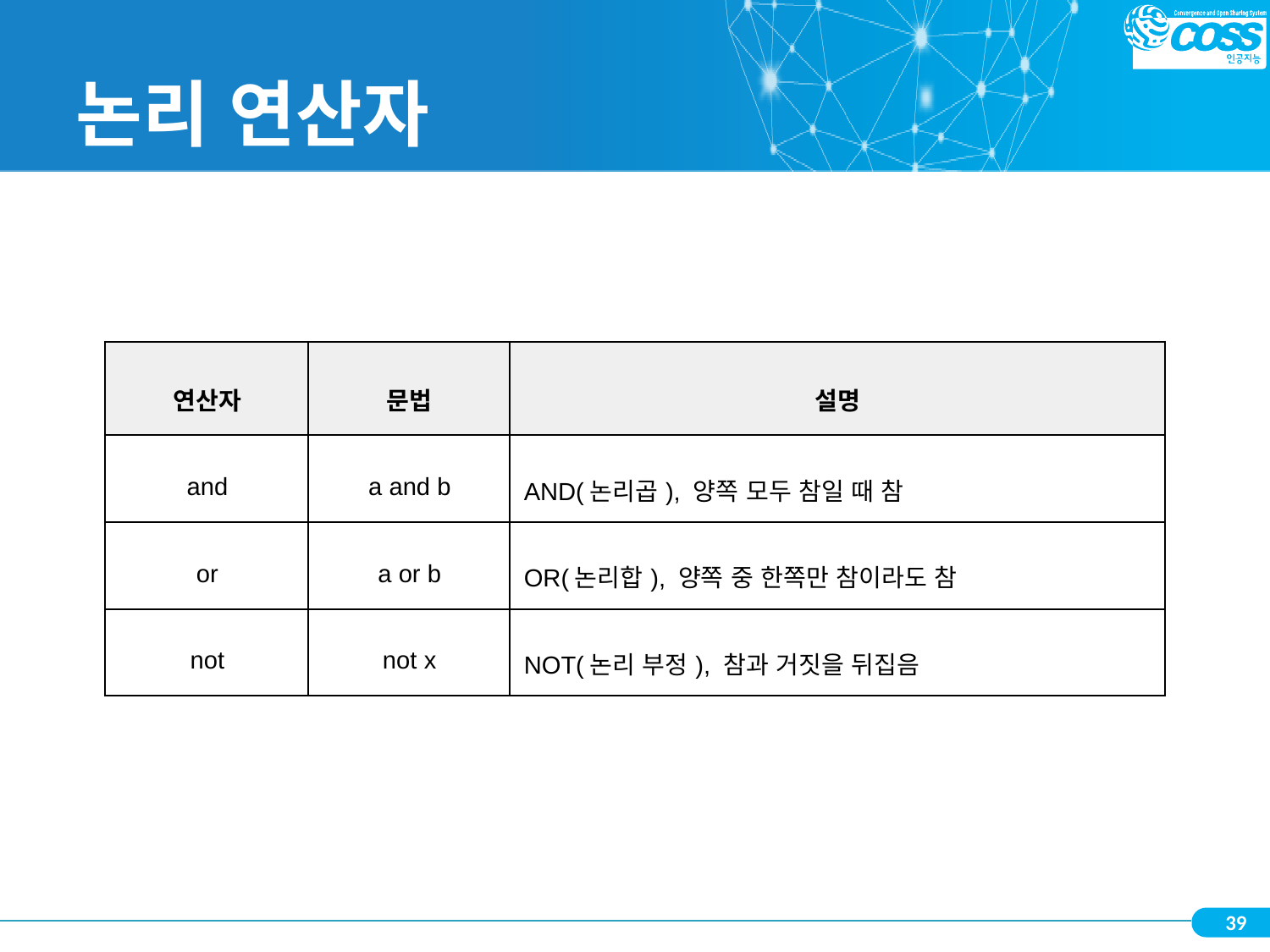

# 논리 연산자

| 연산자 | 문법 | 설명 |
| --- | --- | --- |
| and | a and b | AND(논리곱), 양쪽 모두 참일 때 참 |
| or | a or b | OR(논리합), 양쪽 중 한쪽만 참이라도 참 |
| not | not x | NOT(논리 부정), 참과 거짓을 뒤집음 |